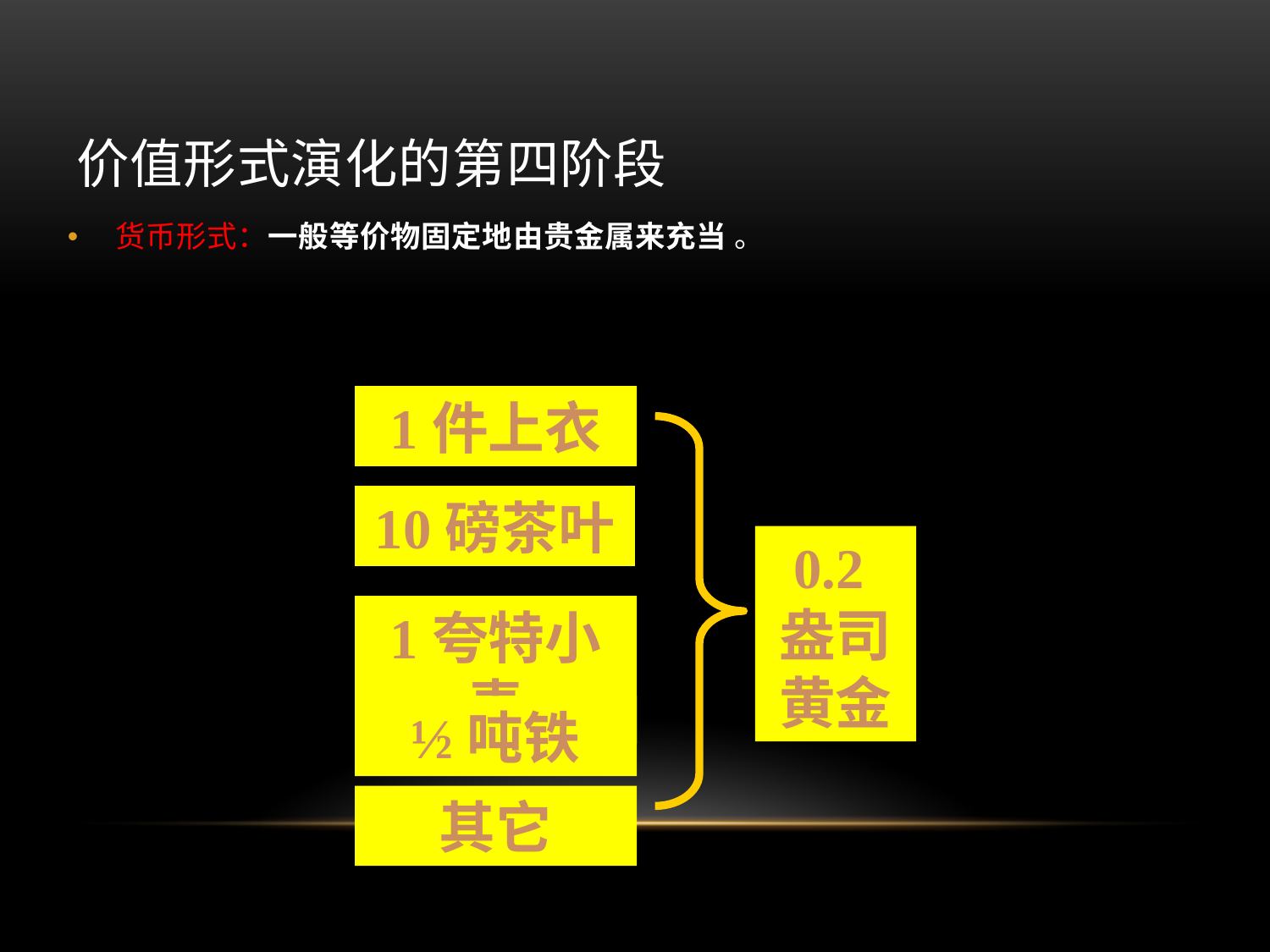

价值形式演化的第四阶段
货币形式：一般等价物固定地由贵金属来充当 。
1件上衣

10磅茶叶
0.2盎司黄金
1夸特小麦
½吨铁
其它